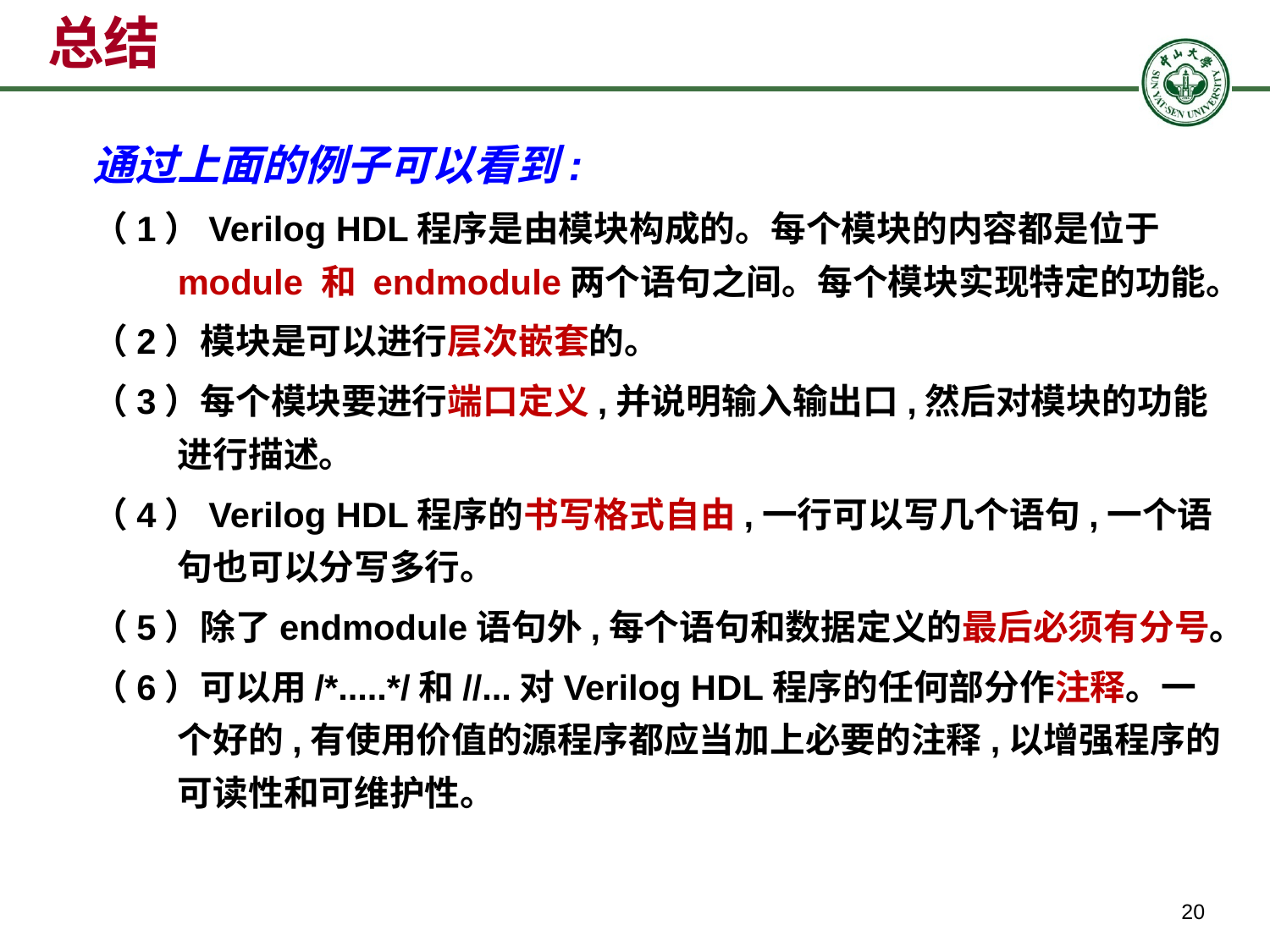

# 总结
通过上面的例子可以看到:
（1）Verilog HDL程序是由模块构成的。每个模块的内容都是位于module 和 endmodule两个语句之间。每个模块实现特定的功能。
（2）模块是可以进行层次嵌套的。
（3）每个模块要进行端口定义,并说明输入输出口,然后对模块的功能进行描述。
（4）Verilog HDL程序的书写格式自由,一行可以写几个语句,一个语句也可以分写多行。
（5）除了endmodule语句外,每个语句和数据定义的最后必须有分号。
（6）可以用/*.....*/和//...对Verilog HDL程序的任何部分作注释。一个好的,有使用价值的源程序都应当加上必要的注释,以增强程序的可读性和可维护性。